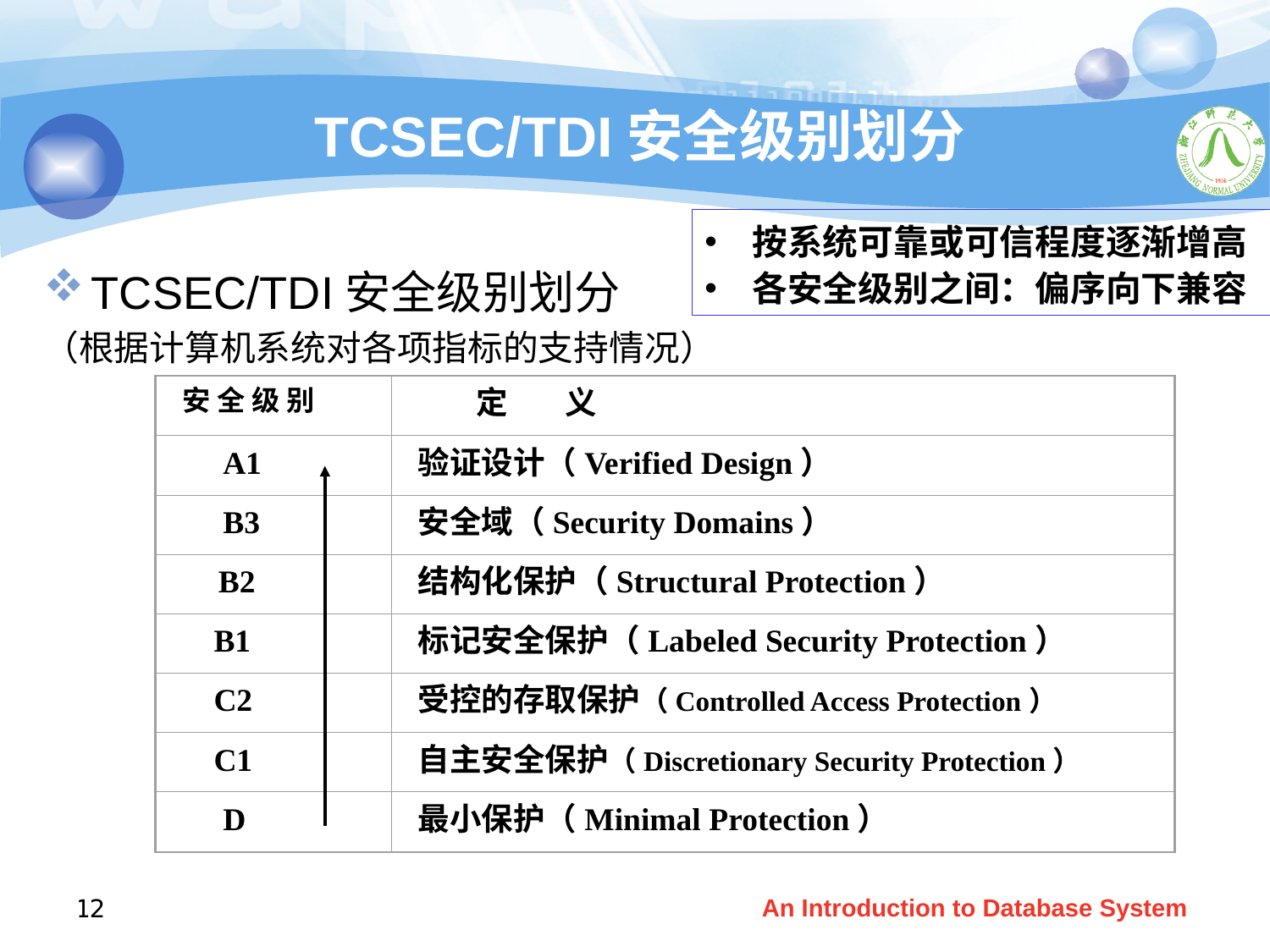

# TCSEC/TDI安全级别划分
按系统可靠或可信程度逐渐增高
各安全级别之间：偏序向下兼容
TCSEC/TDI安全级别划分
（根据计算机系统对各项指标的支持情况）

安 全 级 别

       定        义

     A1

验证设计（Verified Design）

     B3

安全域（Security Domains）

        B2

结构化保护（Structural Protection）

       B1

标记安全保护（Labeled Security Protection）

       C2

受控的存取保护（Controlled Access Protection）

       C1

自主安全保护（Discretionary Security Protection）

     D

最小保护（Minimal Protection）

12
An Introduction to Database System